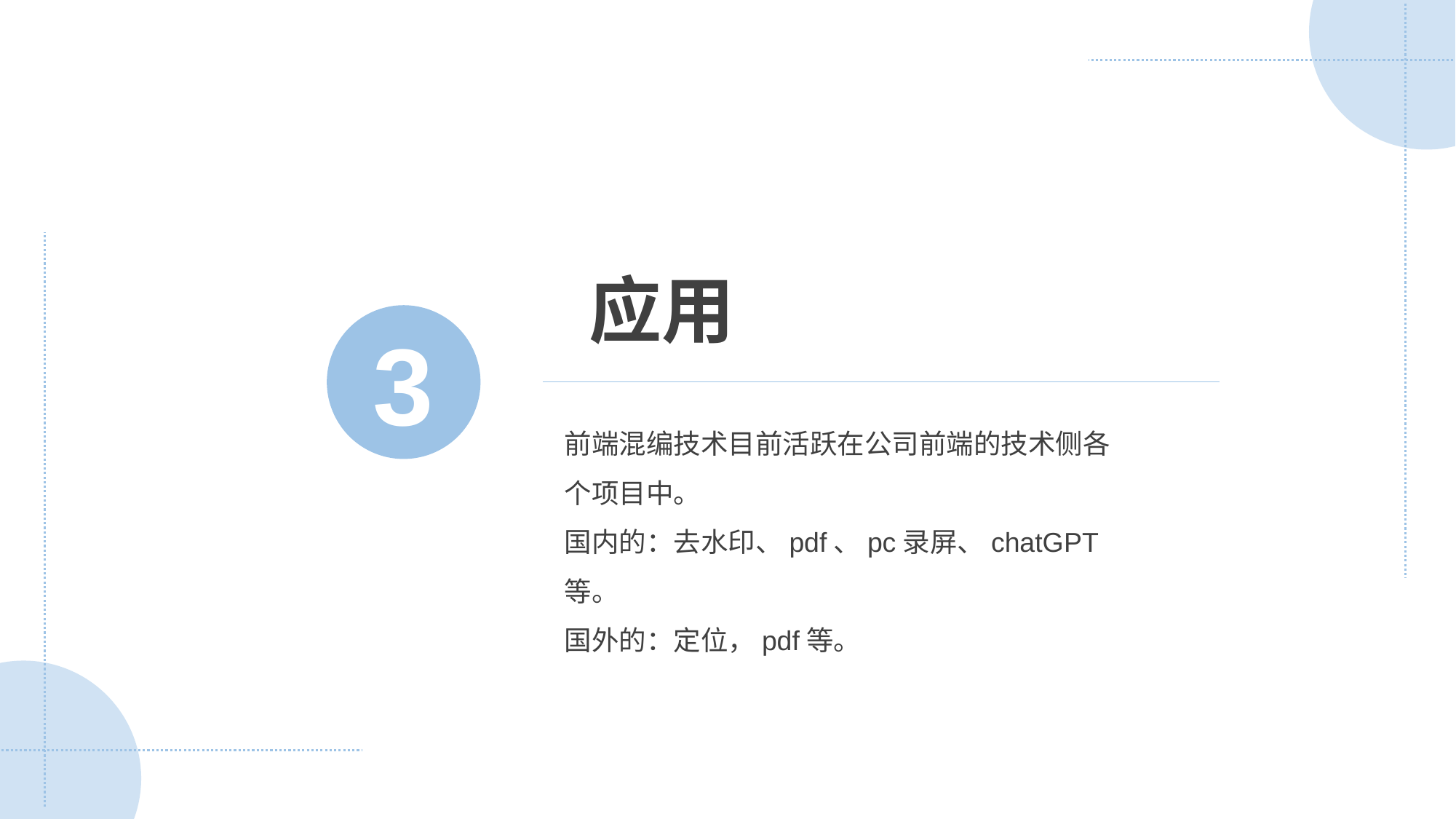

应用
3
前端混编技术目前活跃在公司前端的技术侧各个项目中。
国内的：去水印、pdf、pc录屏、chatGPT等。
国外的：定位，pdf等。